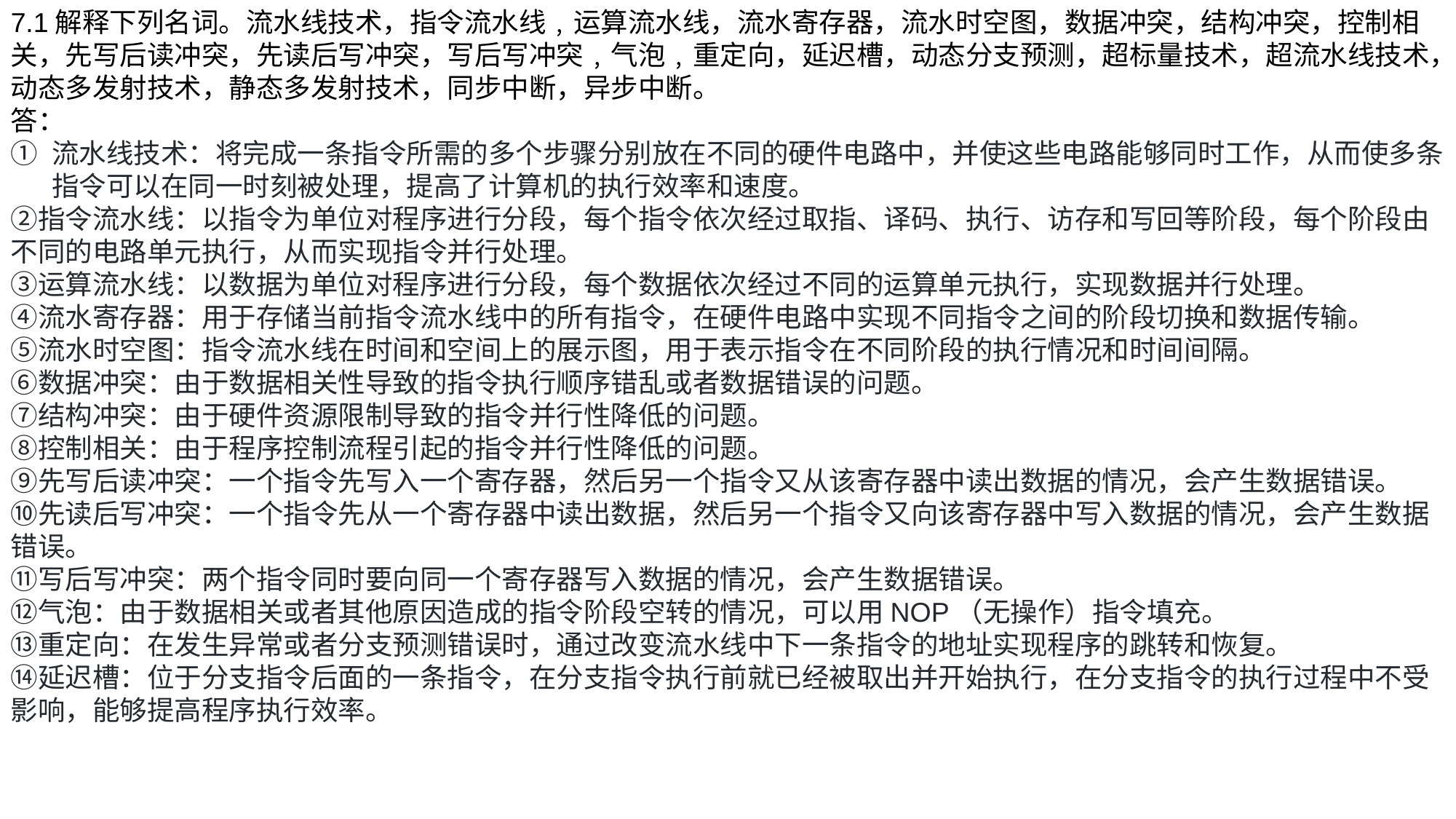

7.1解释下列名词。流水线技术，指令流水线﹐运算流水线，流水寄存器，流水时空图，数据冲突，结构冲突，控制相关，先写后读冲突，先读后写冲突，写后写冲突﹐气泡﹐重定向，延迟槽，动态分支预测，超标量技术，超流水线技术，动态多发射技术，静态多发射技术，同步中断，异步中断。
答：
流水线技术：将完成一条指令所需的多个步骤分别放在不同的硬件电路中，并使这些电路能够同时工作，从而使多条指令可以在同一时刻被处理，提高了计算机的执行效率和速度。
指令流水线：以指令为单位对程序进行分段，每个指令依次经过取指、译码、执行、访存和写回等阶段，每个阶段由不同的电路单元执行，从而实现指令并行处理。
运算流水线：以数据为单位对程序进行分段，每个数据依次经过不同的运算单元执行，实现数据并行处理。
流水寄存器：用于存储当前指令流水线中的所有指令，在硬件电路中实现不同指令之间的阶段切换和数据传输。
流水时空图：指令流水线在时间和空间上的展示图，用于表示指令在不同阶段的执行情况和时间间隔。
数据冲突：由于数据相关性导致的指令执行顺序错乱或者数据错误的问题。
结构冲突：由于硬件资源限制导致的指令并行性降低的问题。
控制相关：由于程序控制流程引起的指令并行性降低的问题。
先写后读冲突：一个指令先写入一个寄存器，然后另一个指令又从该寄存器中读出数据的情况，会产生数据错误。
先读后写冲突：一个指令先从一个寄存器中读出数据，然后另一个指令又向该寄存器中写入数据的情况，会产生数据错误。
写后写冲突：两个指令同时要向同一个寄存器写入数据的情况，会产生数据错误。
气泡：由于数据相关或者其他原因造成的指令阶段空转的情况，可以用NOP（无操作）指令填充。
重定向：在发生异常或者分支预测错误时，通过改变流水线中下一条指令的地址实现程序的跳转和恢复。
延迟槽：位于分支指令后面的一条指令，在分支指令执行前就已经被取出并开始执行，在分支指令的执行过程中不受影响，能够提高程序执行效率。